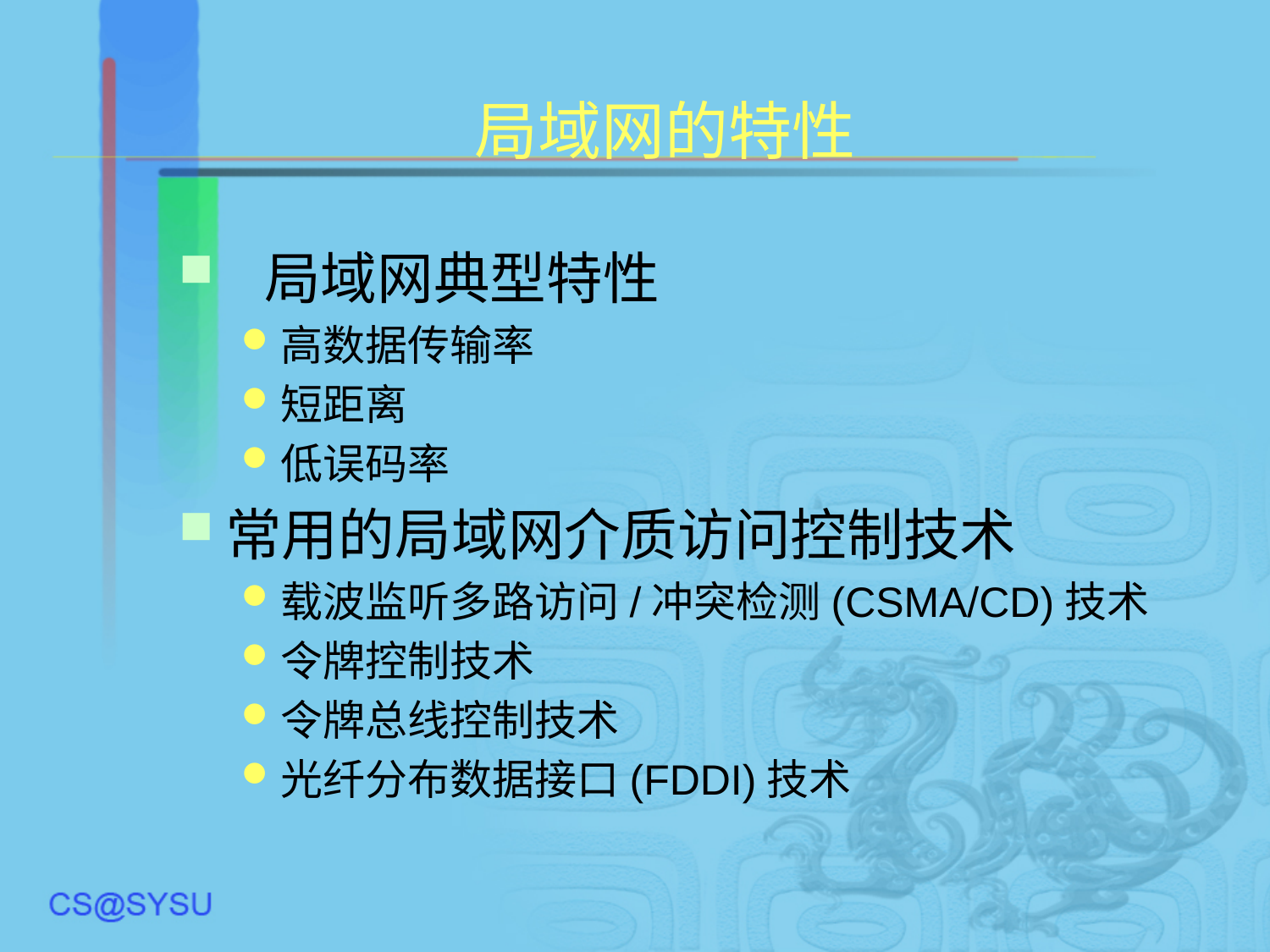

# 局域网的特性
  局域网典型特性
高数据传输率
短距离
低误码率
常用的局域网介质访问控制技术
载波监听多路访问/冲突检测(CSMA/CD)技术
令牌控制技术
令牌总线控制技术
光纤分布数据接口(FDDI)技术